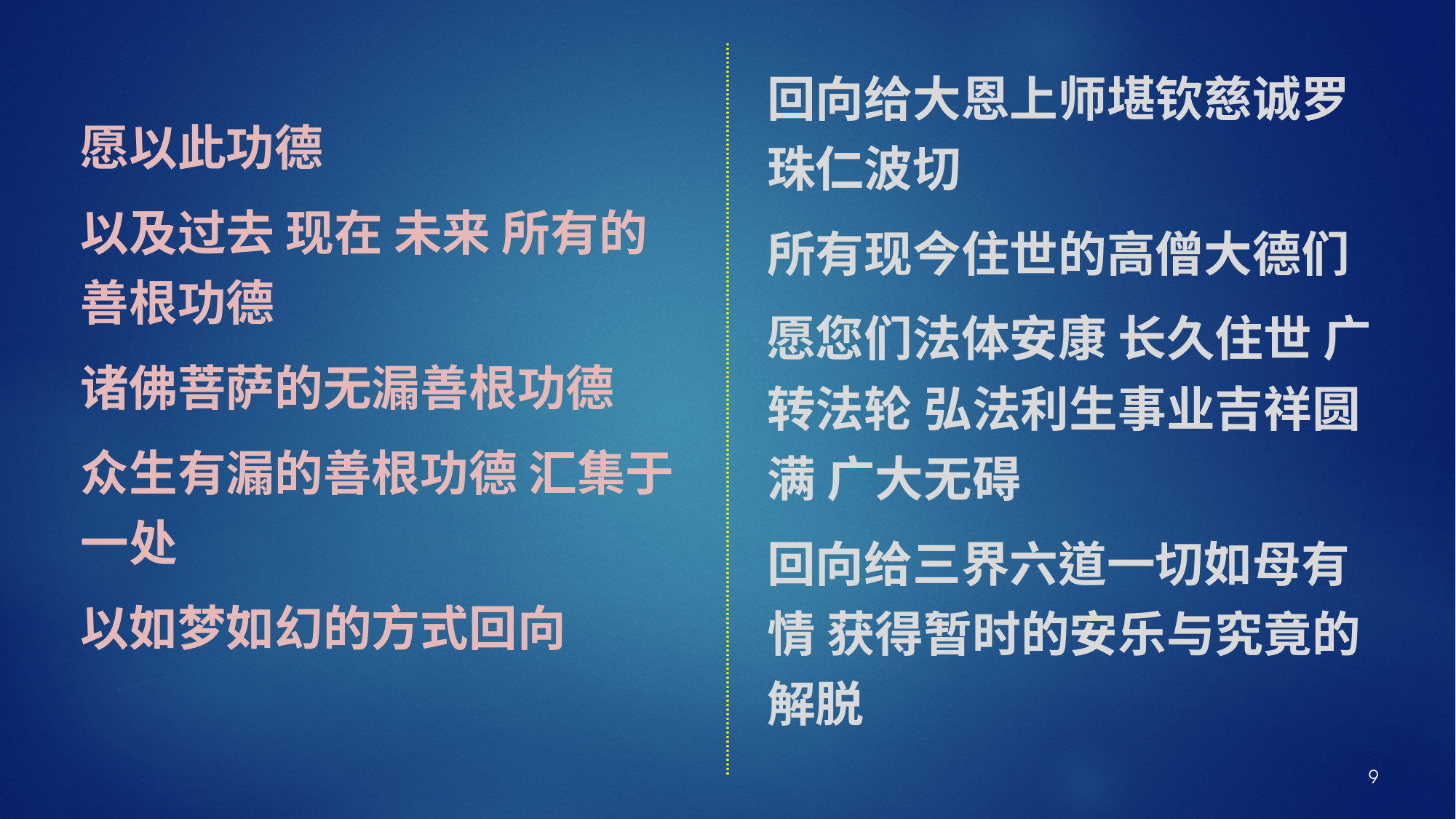

愿以此功德
以及过去 现在 未来 所有的善根功德
诸佛菩萨的无漏善根功德
众生有漏的善根功德 汇集于一处
以如梦如幻的方式回向
回向给大恩上师堪钦慈诚罗珠仁波切
所有现今住世的高僧大德们
愿您们法体安康 长久住世 广转法轮 弘法利生事业吉祥圆满 广大无碍
回向给三界六道一切如母有情 获得暂时的安乐与究竟的解脱
9